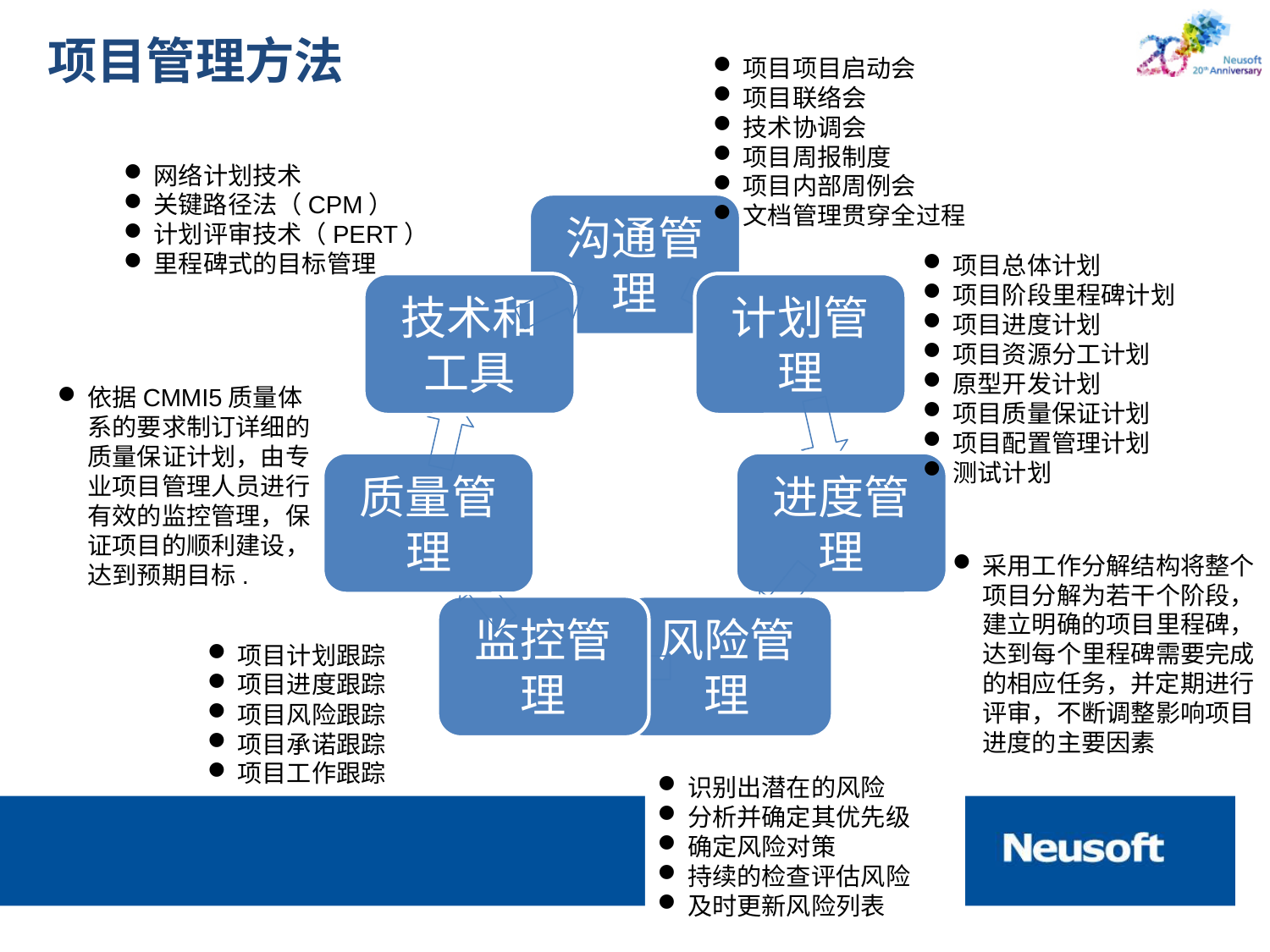

# 项目管理方法
项目项目启动会
项目联络会
技术协调会
项目周报制度
项目内部周例会
文档管理贯穿全过程
网络计划技术
关键路径法（CPM）
计划评审技术（PERT）
里程碑式的目标管理
沟通管理
计划管理
进度管理
风险管理
监控管理
质量管理
技术和工具
项目总体计划
项目阶段里程碑计划
项目进度计划
项目资源分工计划
原型开发计划
项目质量保证计划
项目配置管理计划
测试计划
依据CMMI5质量体系的要求制订详细的质量保证计划，由专业项目管理人员进行有效的监控管理，保证项目的顺利建设，达到预期目标.
采用工作分解结构将整个项目分解为若干个阶段，建立明确的项目里程碑，达到每个里程碑需要完成的相应任务，并定期进行评审，不断调整影响项目进度的主要因素
项目计划跟踪
项目进度跟踪
项目风险跟踪
项目承诺跟踪
项目工作跟踪
识别出潜在的风险
分析并确定其优先级
确定风险对策
持续的检查评估风险
及时更新风险列表